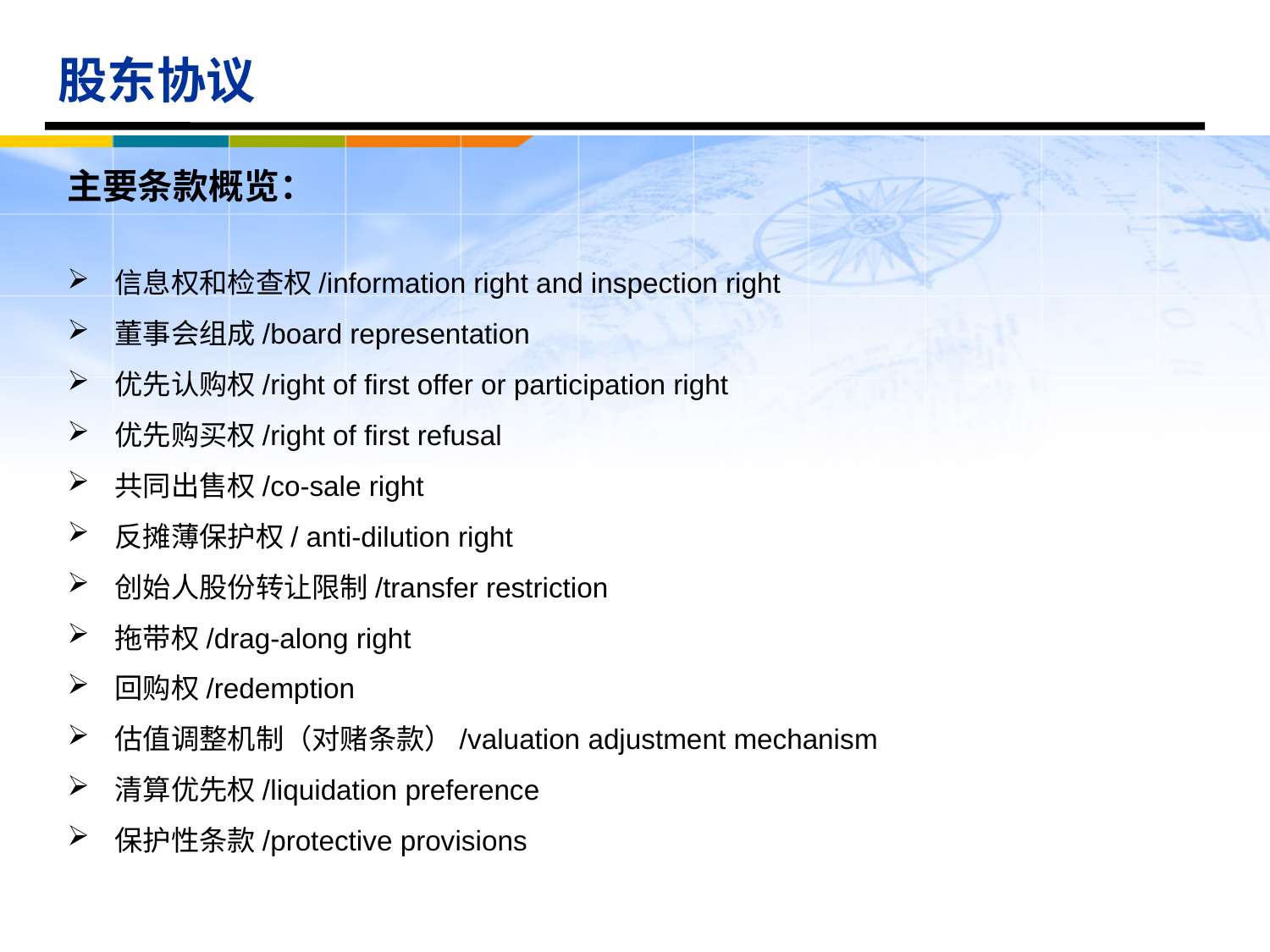

股东协议

主要条款概览：

信息权和检查权/information right and inspection right
董事会组成/board representation
优先认购权/right of first offer or participation right
优先购买权/right of first refusal
共同出售权/co-sale right
反摊薄保护权/ anti-dilution right
创始人股份转让限制/transfer restriction
拖带权/drag-along right
回购权/redemption
估值调整机制（对赌条款）/valuation adjustment mechanism
清算优先权/liquidation preference
保护性条款/protective provisions